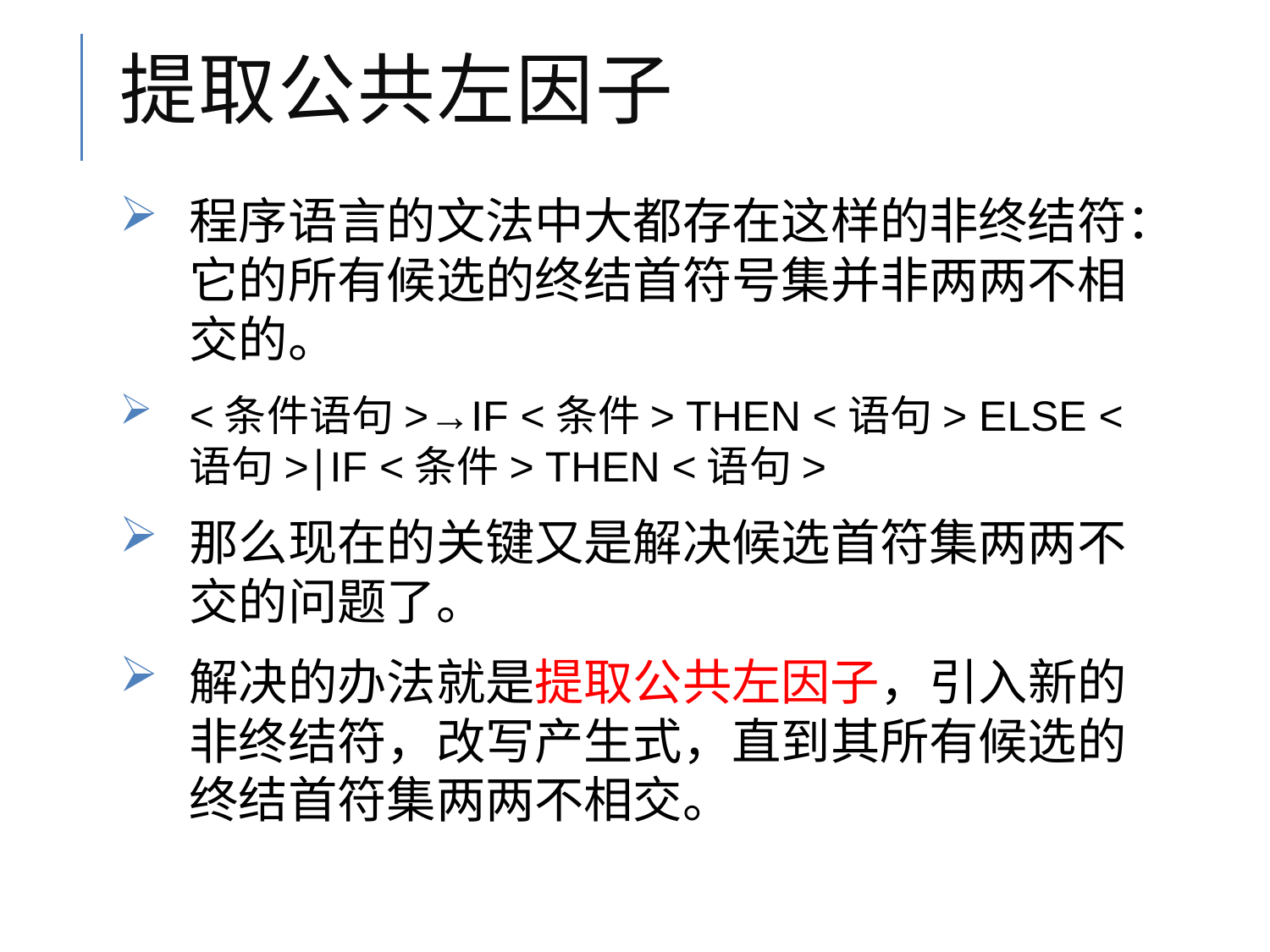

# 提取公共左因子
程序语言的文法中大都存在这样的非终结符：它的所有候选的终结首符号集并非两两不相交的。
<条件语句>→IF <条件> THEN <语句> ELSE <语句>∣IF <条件> THEN <语句>
那么现在的关键又是解决候选首符集两两不交的问题了。
解决的办法就是提取公共左因子，引入新的非终结符，改写产生式，直到其所有候选的终结首符集两两不相交。
31